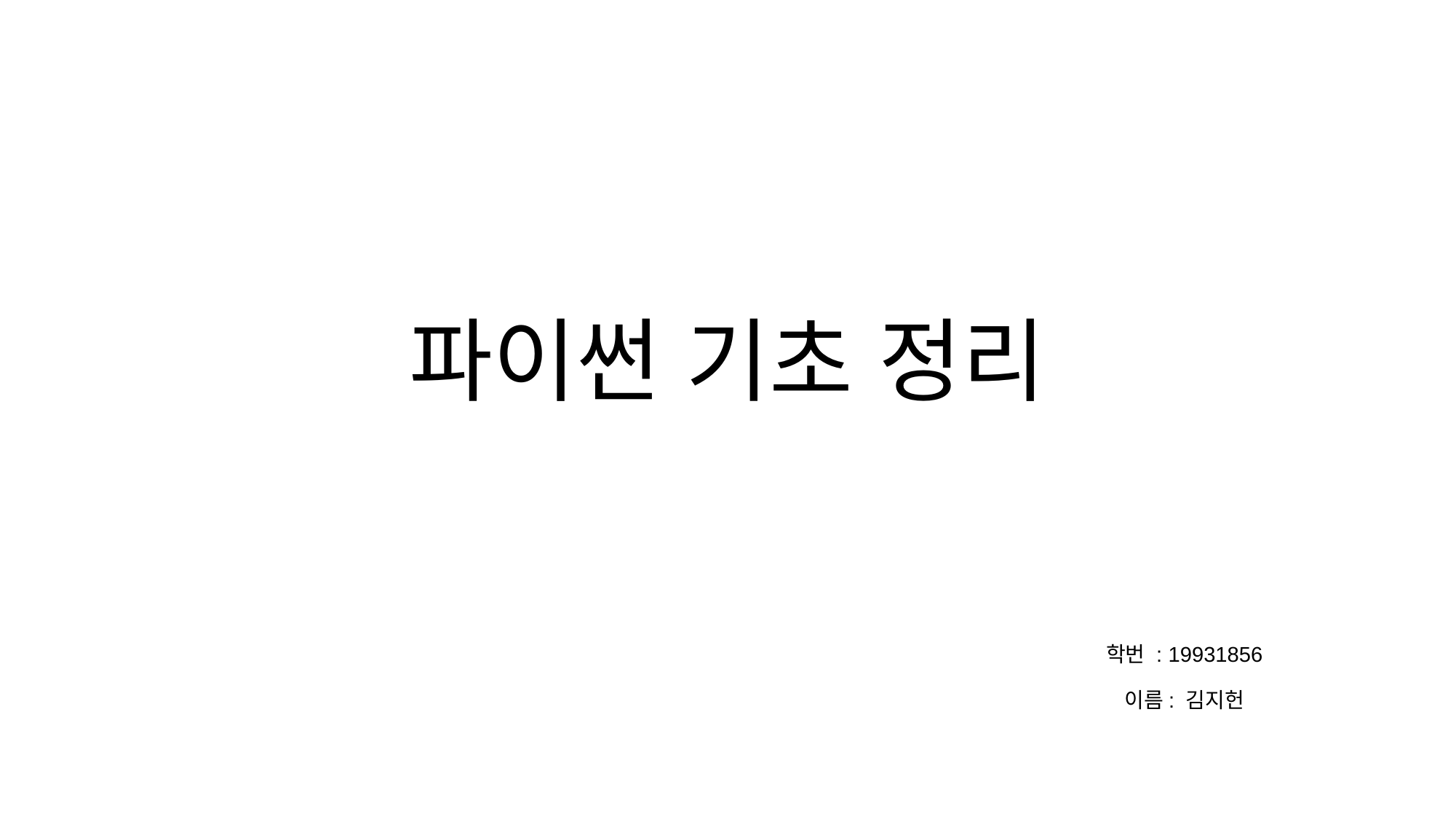

# 파이썬 기초 정리
학번 : 19931856

이름: 김지헌